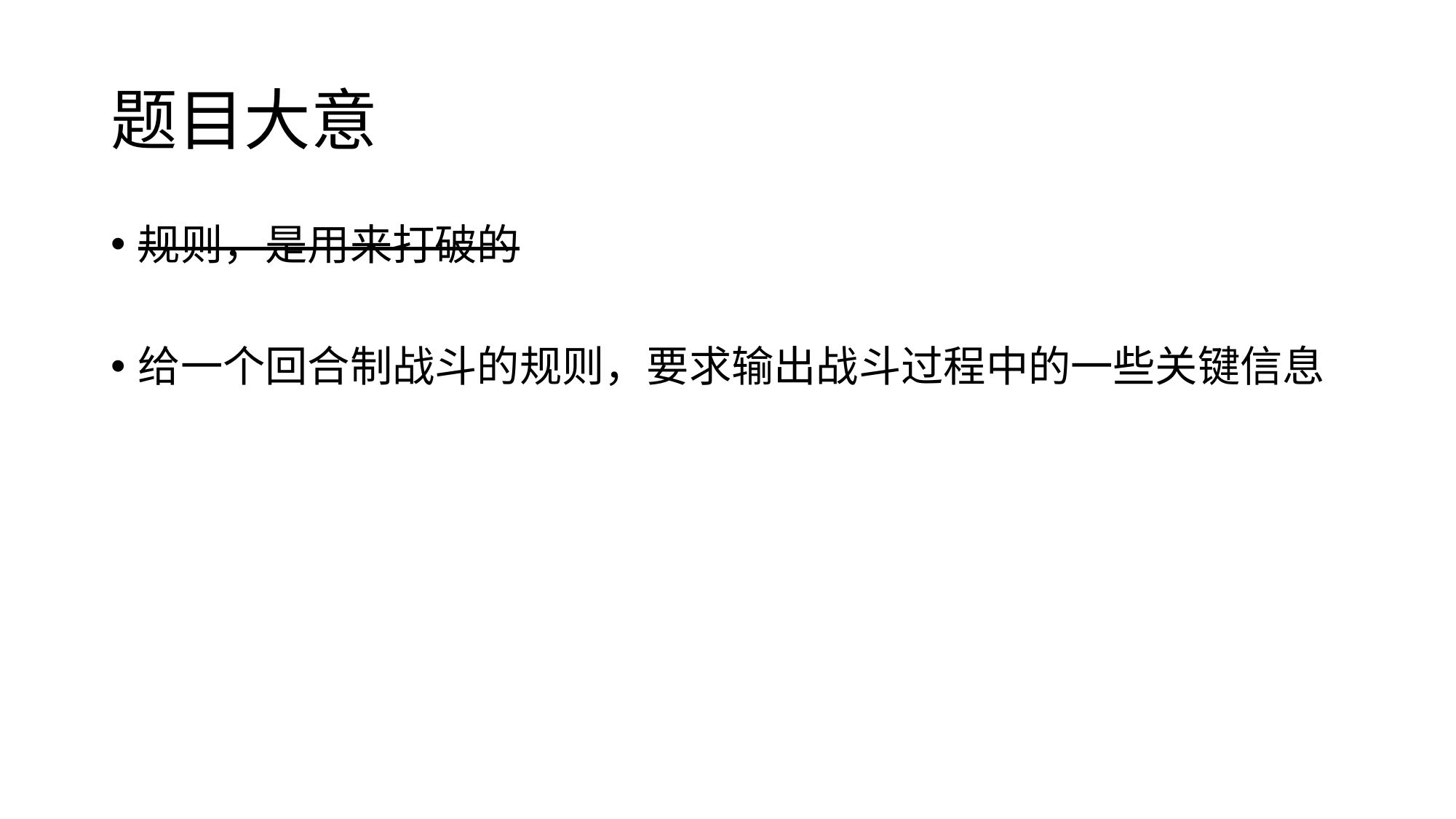

# 题目大意
规则，是用来打破的

给一个回合制战斗的规则，要求输出战斗过程中的一些关键信息